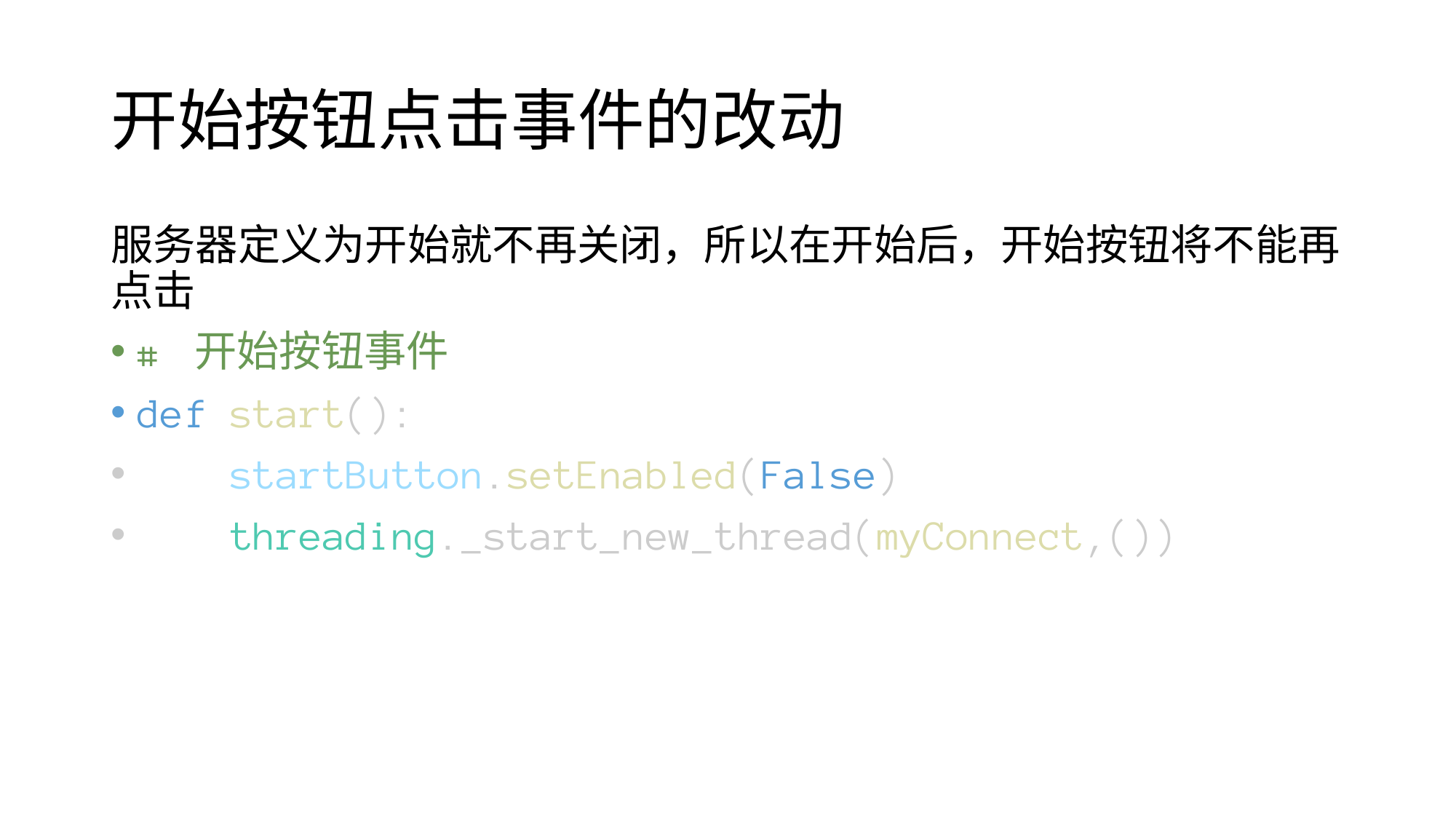

# 开始按钮点击事件的改动
服务器定义为开始就不再关闭，所以在开始后，开始按钮将不能再点击
# 开始按钮事件
def start():
    startButton.setEnabled(False)
    threading._start_new_thread(myConnect,())